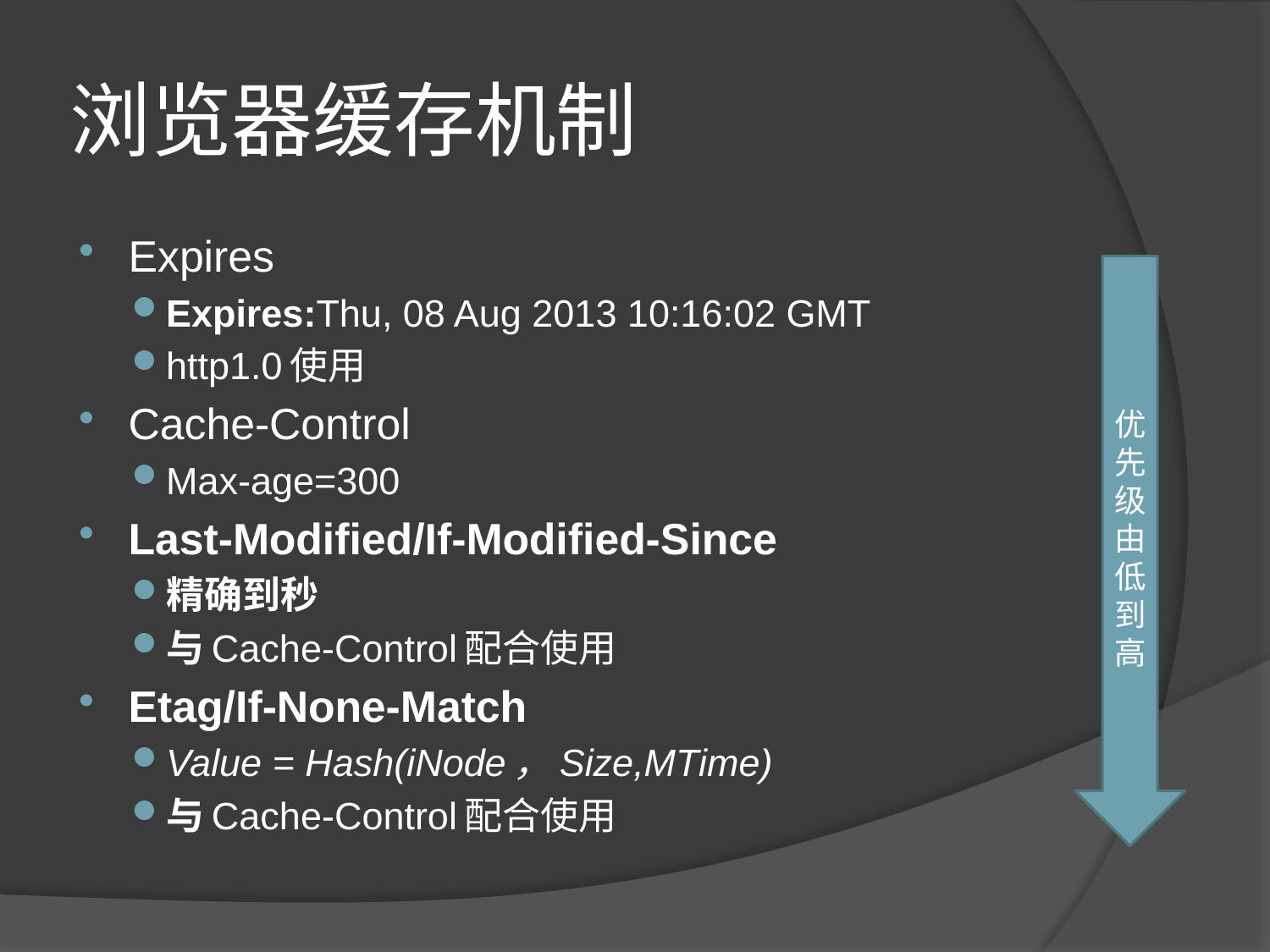

# 浏览器缓存机制
Expires
Expires:Thu, 08 Aug 2013 10:16:02 GMT
http1.0使用
Cache-Control
Max-age=300
Last-Modified/If-Modified-Since
精确到秒
与Cache-Control配合使用
Etag/If-None-Match
Value = Hash(iNode，Size,MTime)
与Cache-Control配合使用

优先级由低到高